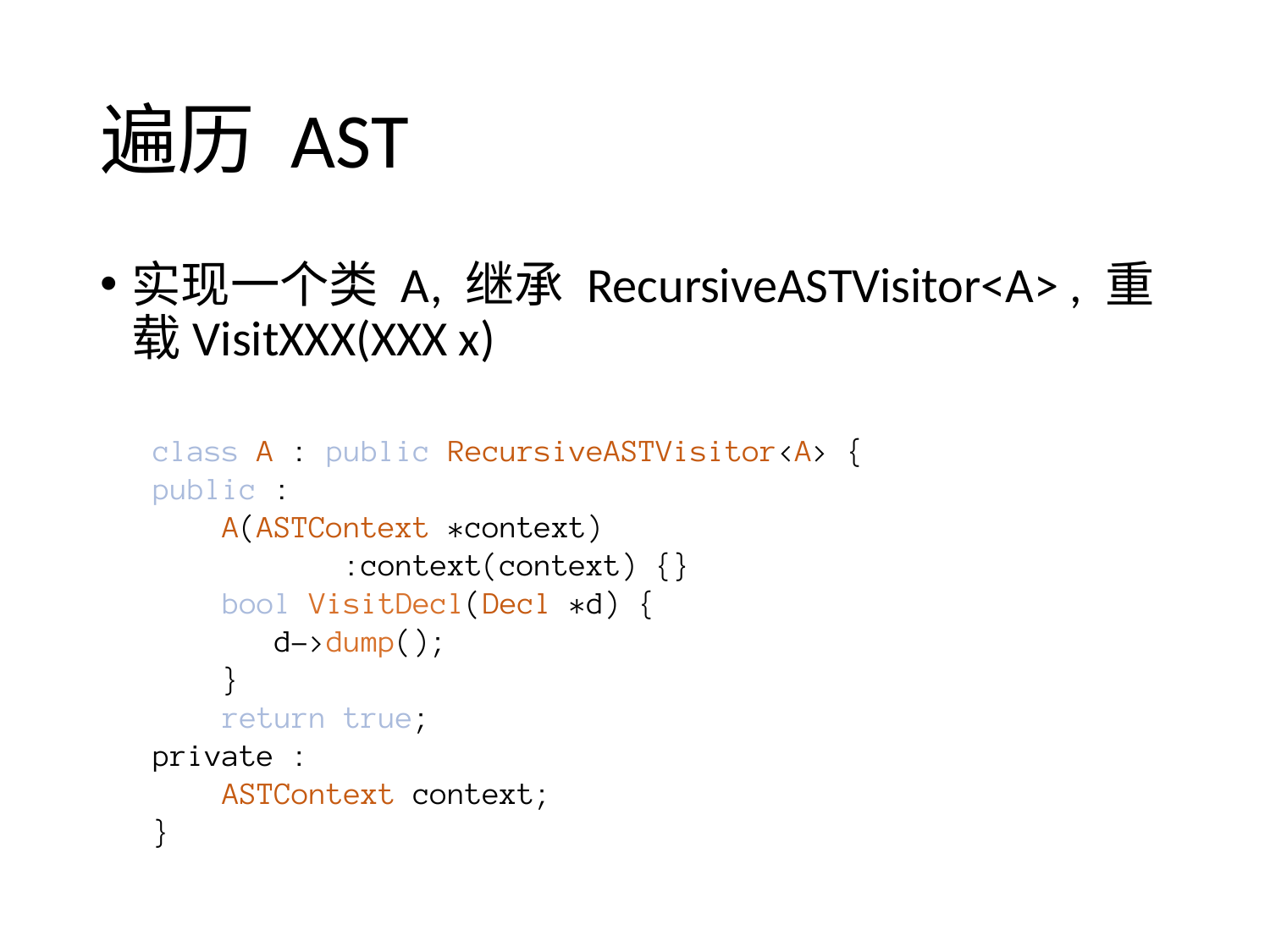

# 遍历 AST
实现一个类 A, 继承 RecursiveASTVisitor<A> , 重载VisitXXX(XXX x)

class A : public RecursiveASTVisitor<A> {
public :
    A(ASTContext *context)
           :context(context) {}
    bool VisitDecl(Decl *d) {
       d->dump();
    }
    return true;
private :
    ASTContext context;
}